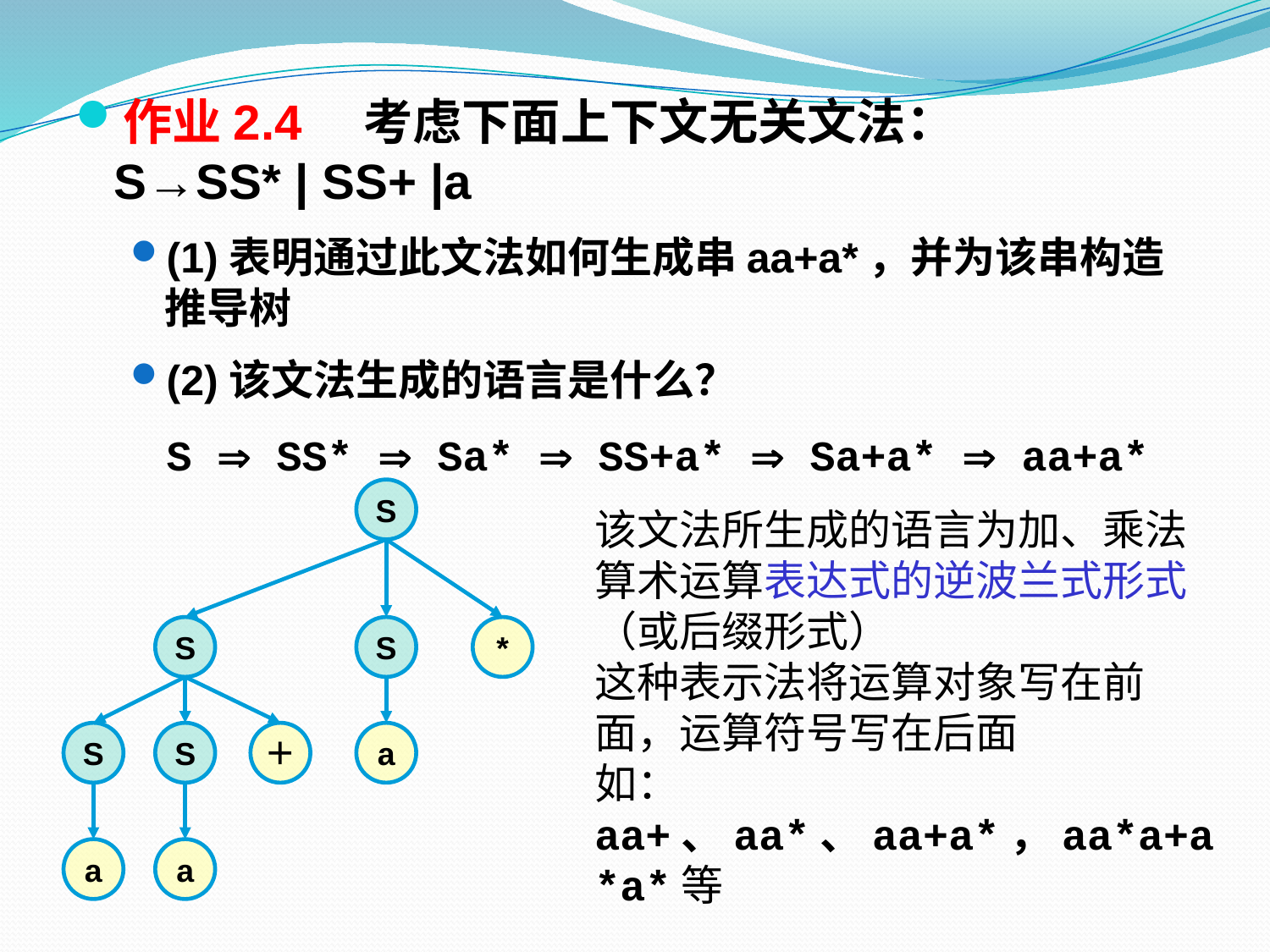

作业2.4　考虑下面上下文无关文法：
S→SS* | SS+ |a
(1)表明通过此文法如何生成串aa+a*，并为该串构造推导树
(2)该文法生成的语言是什么？
S ⇒ SS* ⇒ Sa* ⇒ SS+a* ⇒ Sa+a* ⇒ aa+a*
S
该文法所生成的语言为加、乘法算术运算表达式的逆波兰式形式（或后缀形式）
这种表示法将运算对象写在前面，运算符号写在后面
如：aa+、aa*、aa+a*，aa*a+a*a*等
S
S
*
S
S
＋
a
a
a